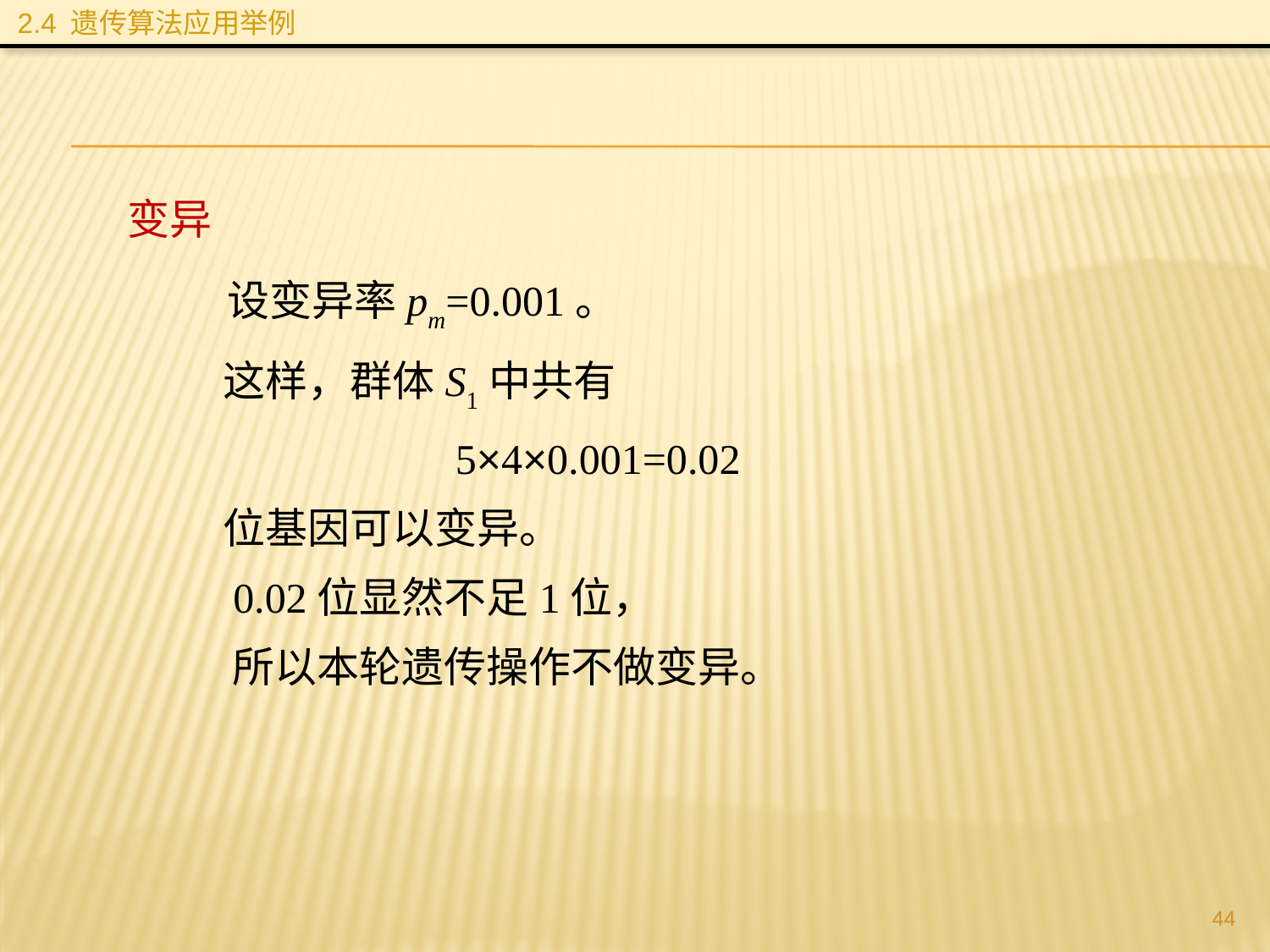

2.4 遗传算法应用举例

变异
        设变异率pm=0.001。
         这样，群体S1中共有
                               5×4×0.001=0.02
         位基因可以变异。
          0.02位显然不足1位，
          所以本轮遗传操作不做变异。
44